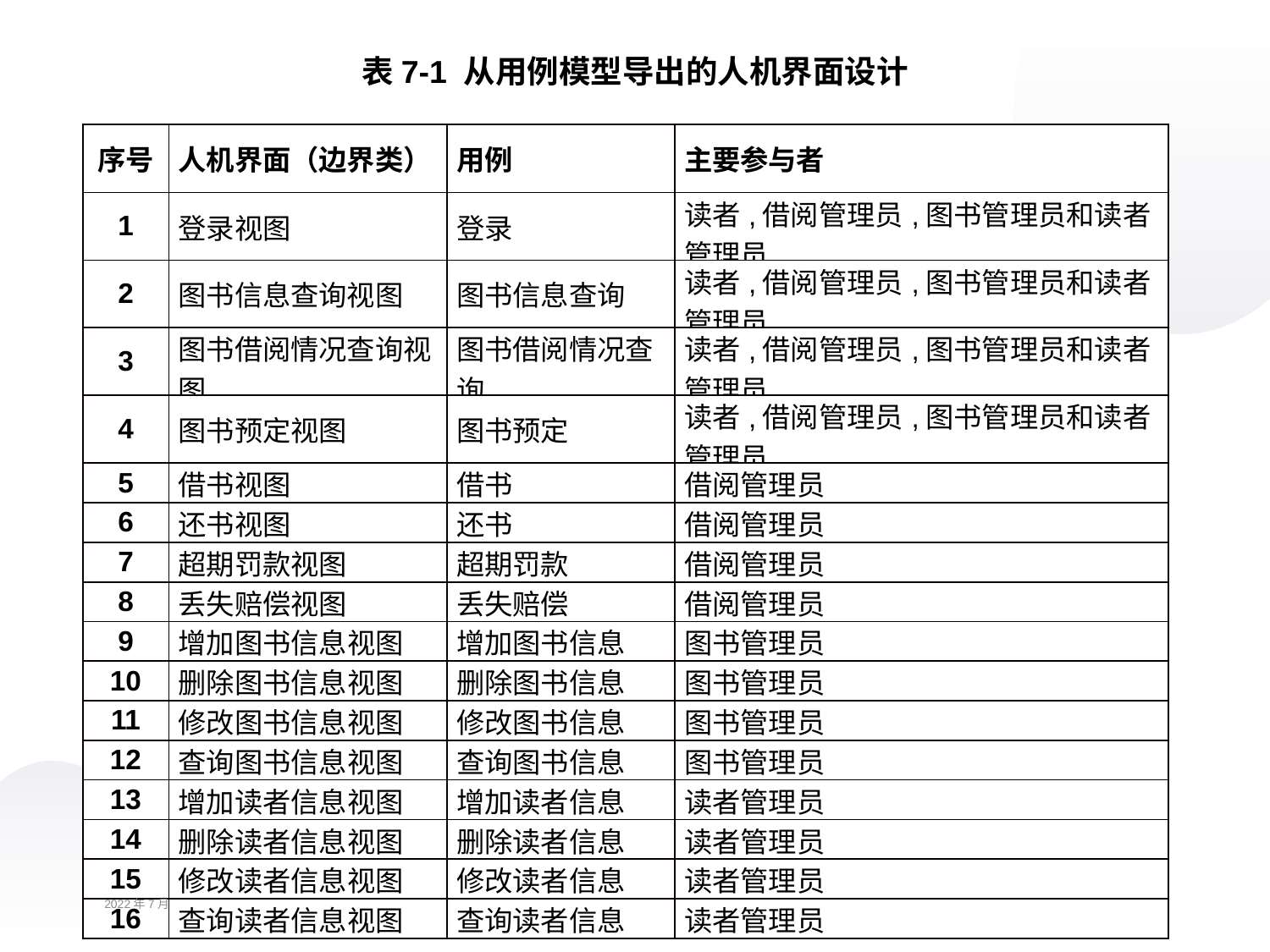

表7-1 从用例模型导出的人机界面设计
| 序号 | 人机界面（边界类） | 用例 | 主要参与者 |
| --- | --- | --- | --- |
| 1 | 登录视图 | 登录 | 读者,借阅管理员,图书管理员和读者管理员 |
| 2 | 图书信息查询视图 | 图书信息查询 | 读者,借阅管理员,图书管理员和读者管理员 |
| 3 | 图书借阅情况查询视图 | 图书借阅情况查询 | 读者,借阅管理员,图书管理员和读者管理员 |
| 4 | 图书预定视图 | 图书预定 | 读者,借阅管理员,图书管理员和读者管理员 |
| 5 | 借书视图 | 借书 | 借阅管理员 |
| 6 | 还书视图 | 还书 | 借阅管理员 |
| 7 | 超期罚款视图 | 超期罚款 | 借阅管理员 |
| 8 | 丢失赔偿视图 | 丢失赔偿 | 借阅管理员 |
| 9 | 增加图书信息视图 | 增加图书信息 | 图书管理员 |
| 10 | 删除图书信息视图 | 删除图书信息 | 图书管理员 |
| 11 | 修改图书信息视图 | 修改图书信息 | 图书管理员 |
| 12 | 查询图书信息视图 | 查询图书信息 | 图书管理员 |
| 13 | 增加读者信息视图 | 增加读者信息 | 读者管理员 |
| 14 | 删除读者信息视图 | 删除读者信息 | 读者管理员 |
| 15 | 修改读者信息视图 | 修改读者信息 | 读者管理员 |
| 16 | 查询读者信息视图 | 查询读者信息 | 读者管理员 |

2022年7月
辽宁科技大学计算机与软件工程学院
69